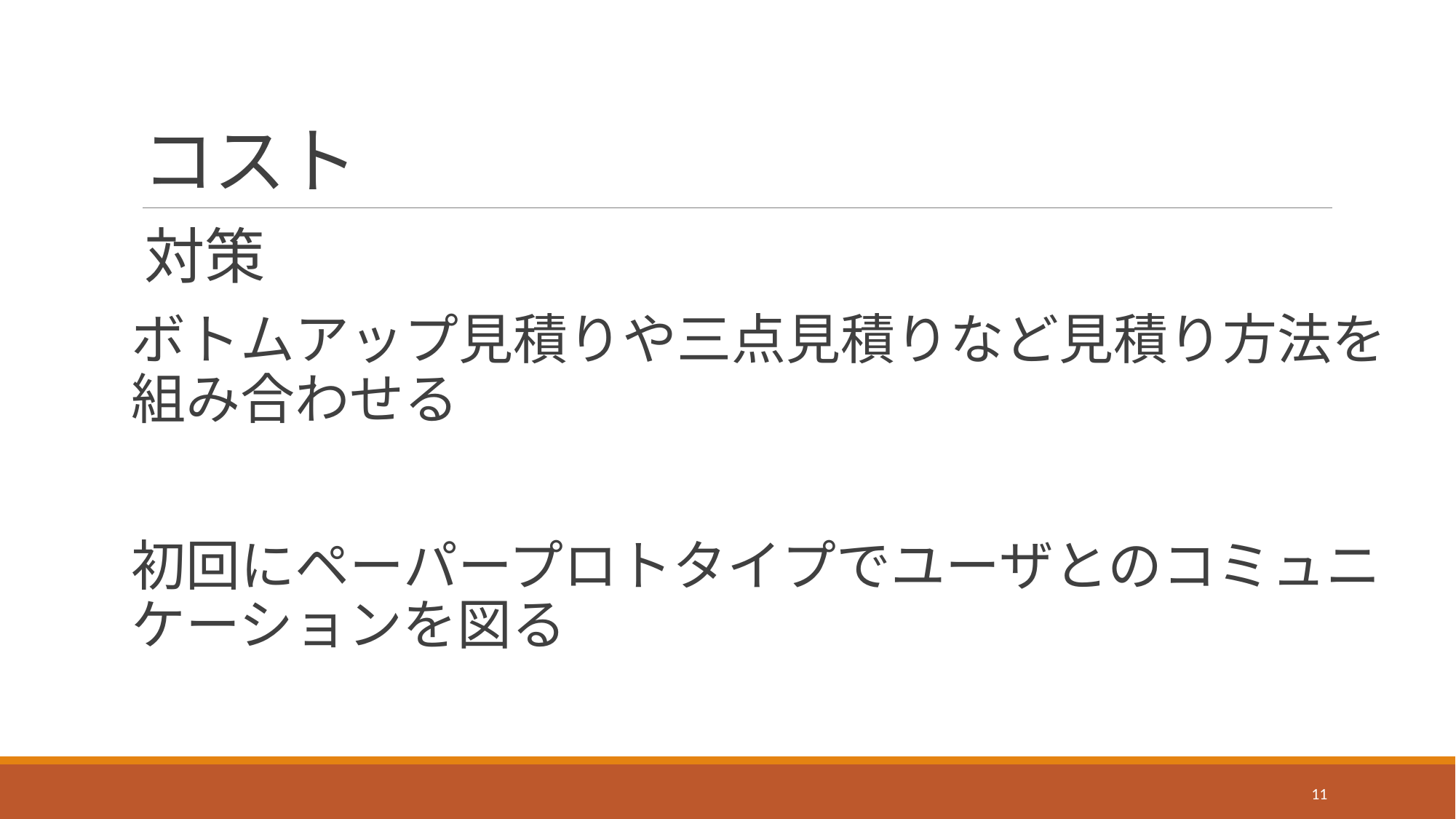

# コスト
対策
ボトムアップ見積りや三点見積りなど見積り方法を組み合わせる

初回にペーパープロトタイプでユーザとのコミュニケーションを図る
11